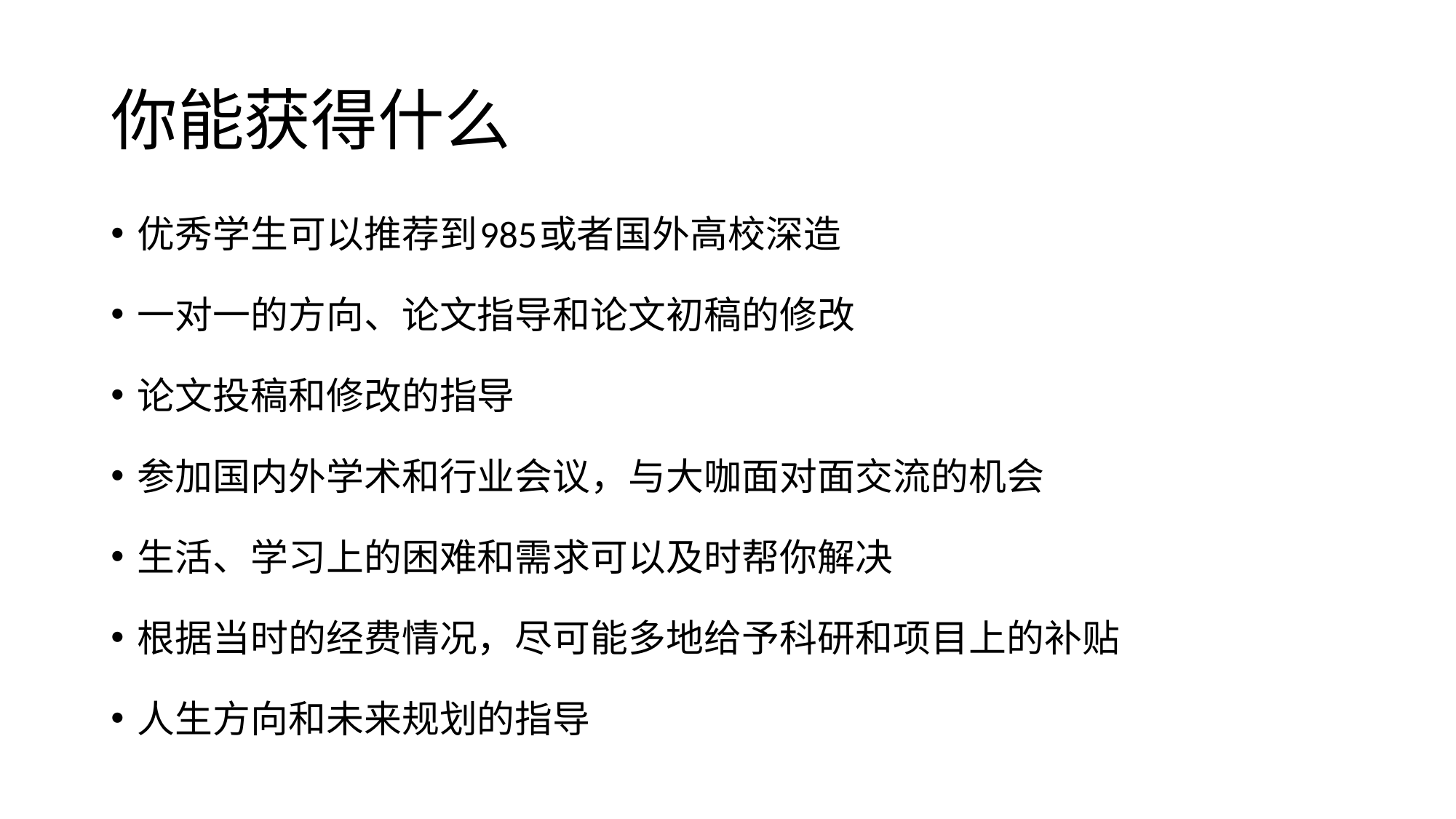

# 你能获得什么
优秀学生可以推荐到985或者国外高校深造
一对一的方向、论文指导和论文初稿的修改
论文投稿和修改的指导
参加国内外学术和行业会议，与大咖面对面交流的机会
生活、学习上的困难和需求可以及时帮你解决
根据当时的经费情况，尽可能多地给予科研和项目上的补贴
人生方向和未来规划的指导